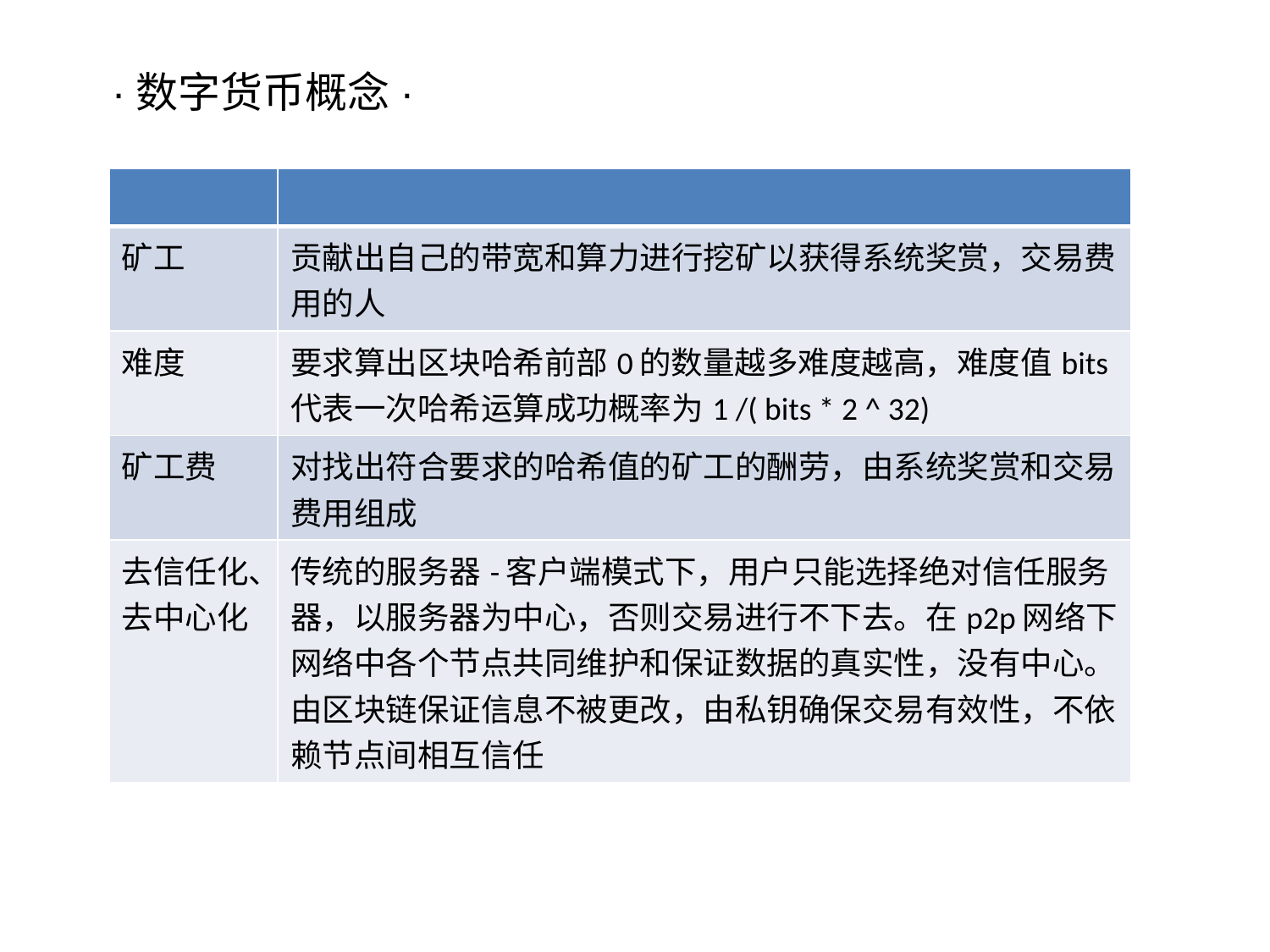

·数字货币概念·
|  |  |
| --- | --- |
| 矿工 | 贡献出自己的带宽和算力进行挖矿以获得系统奖赏，交易费用的人 |
| 难度 | 要求算出区块哈希前部0的数量越多难度越高，难度值bits代表一次哈希运算成功概率为1 /( bits \* 2 ^ 32) |
| 矿工费 | 对找出符合要求的哈希值的矿工的酬劳，由系统奖赏和交易费用组成 |
| 去信任化、去中心化 | 传统的服务器-客户端模式下，用户只能选择绝对信任服务器，以服务器为中心，否则交易进行不下去。在p2p网络下网络中各个节点共同维护和保证数据的真实性，没有中心。由区块链保证信息不被更改，由私钥确保交易有效性，不依赖节点间相互信任 |